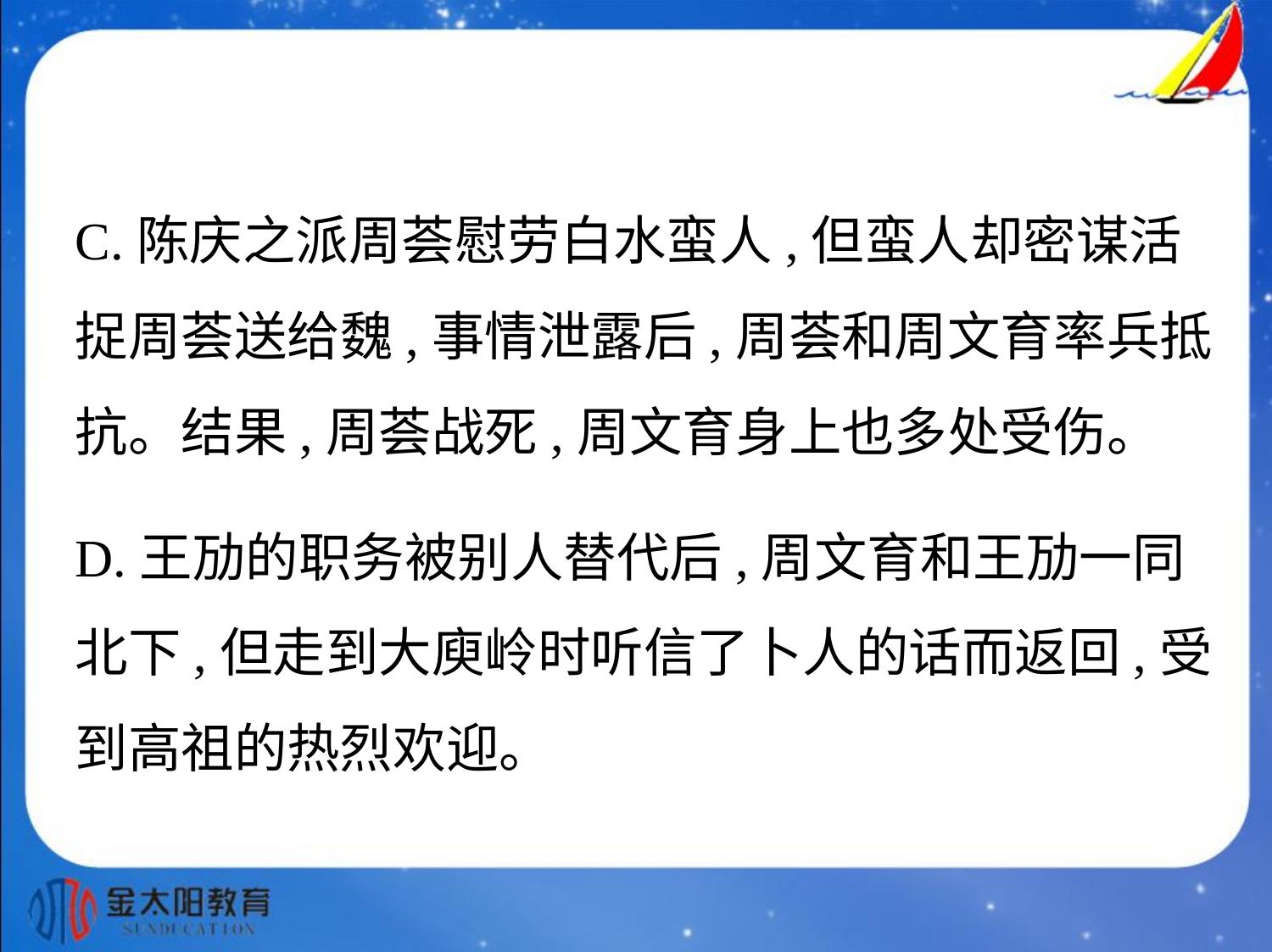

C.陈庆之派周荟慰劳白水蛮人,但蛮人却密谋活
捉周荟送给魏,事情泄露后,周荟和周文育率兵抵
抗。结果,周荟战死,周文育身上也多处受伤。
D.王劢的职务被别人替代后,周文育和王劢一同
北下,但走到大庾岭时听信了卜人的话而返回,受
到高祖的热烈欢迎。